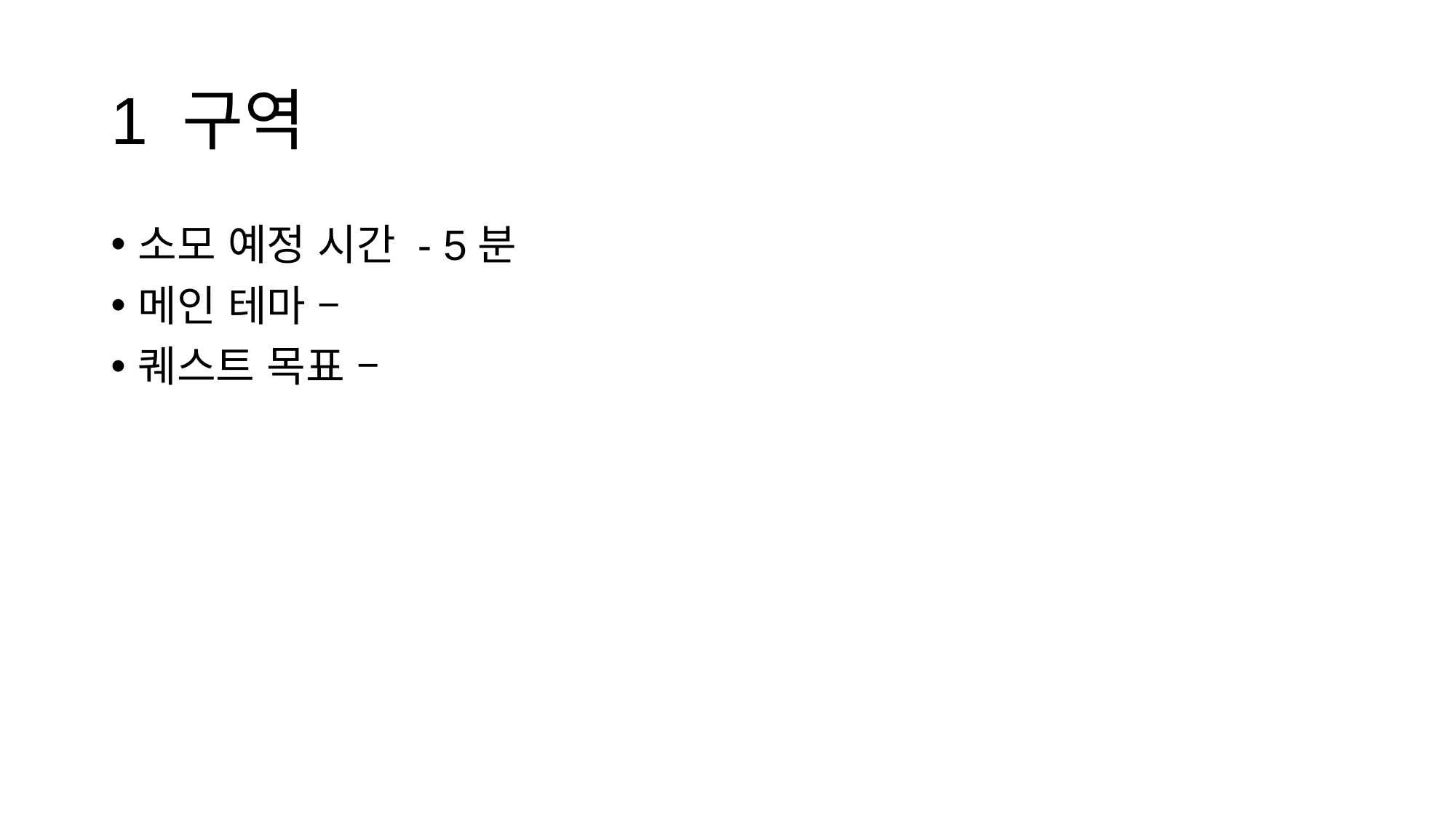

# 1 구역
소모 예정 시간 - 5분
메인 테마 –
퀘스트 목표 –